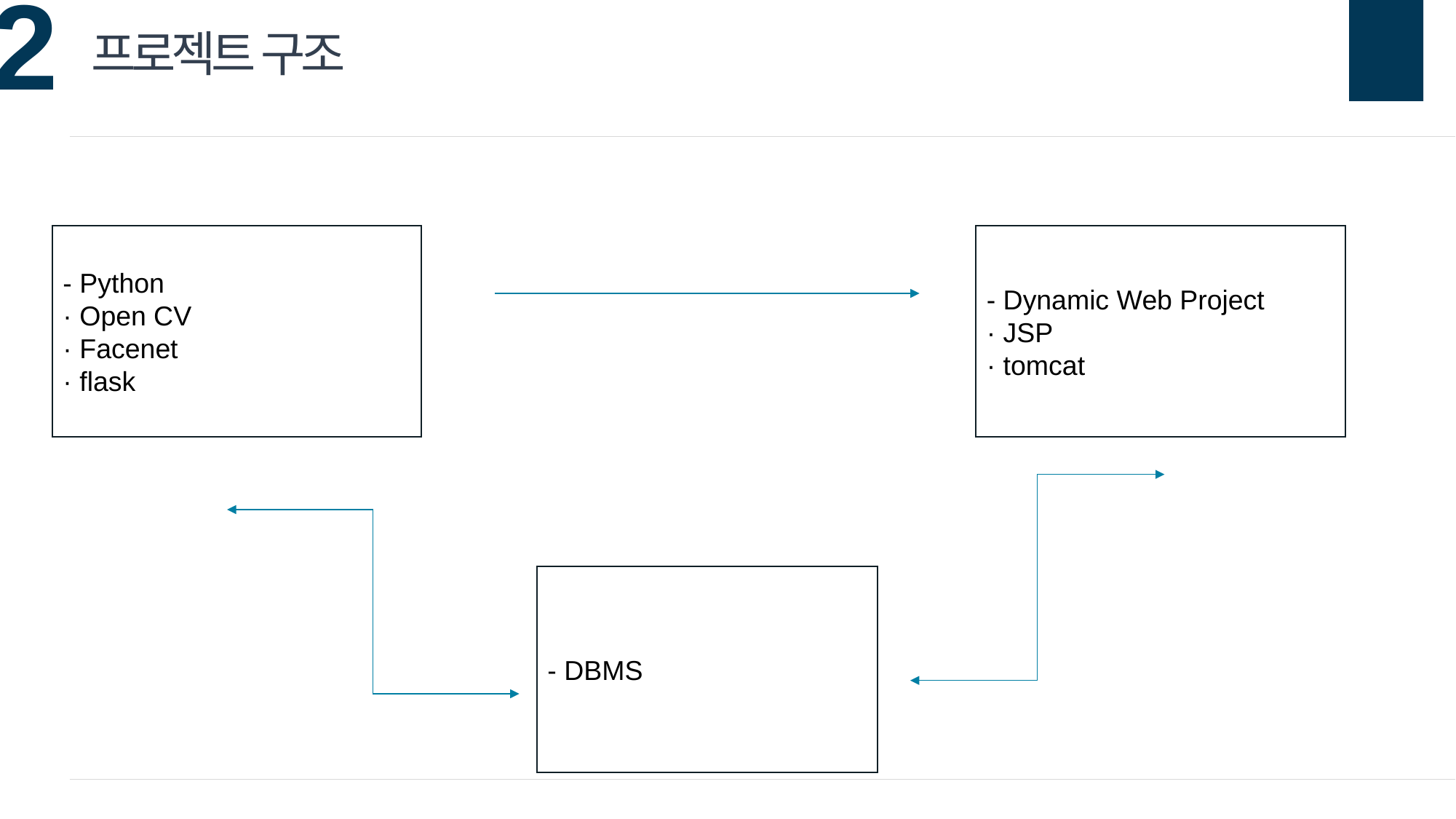

프로젝트 구조
- Python
· Open CV
· Facenet
· flask
- Dynamic Web Project
· JSP
· tomcat
- DBMS